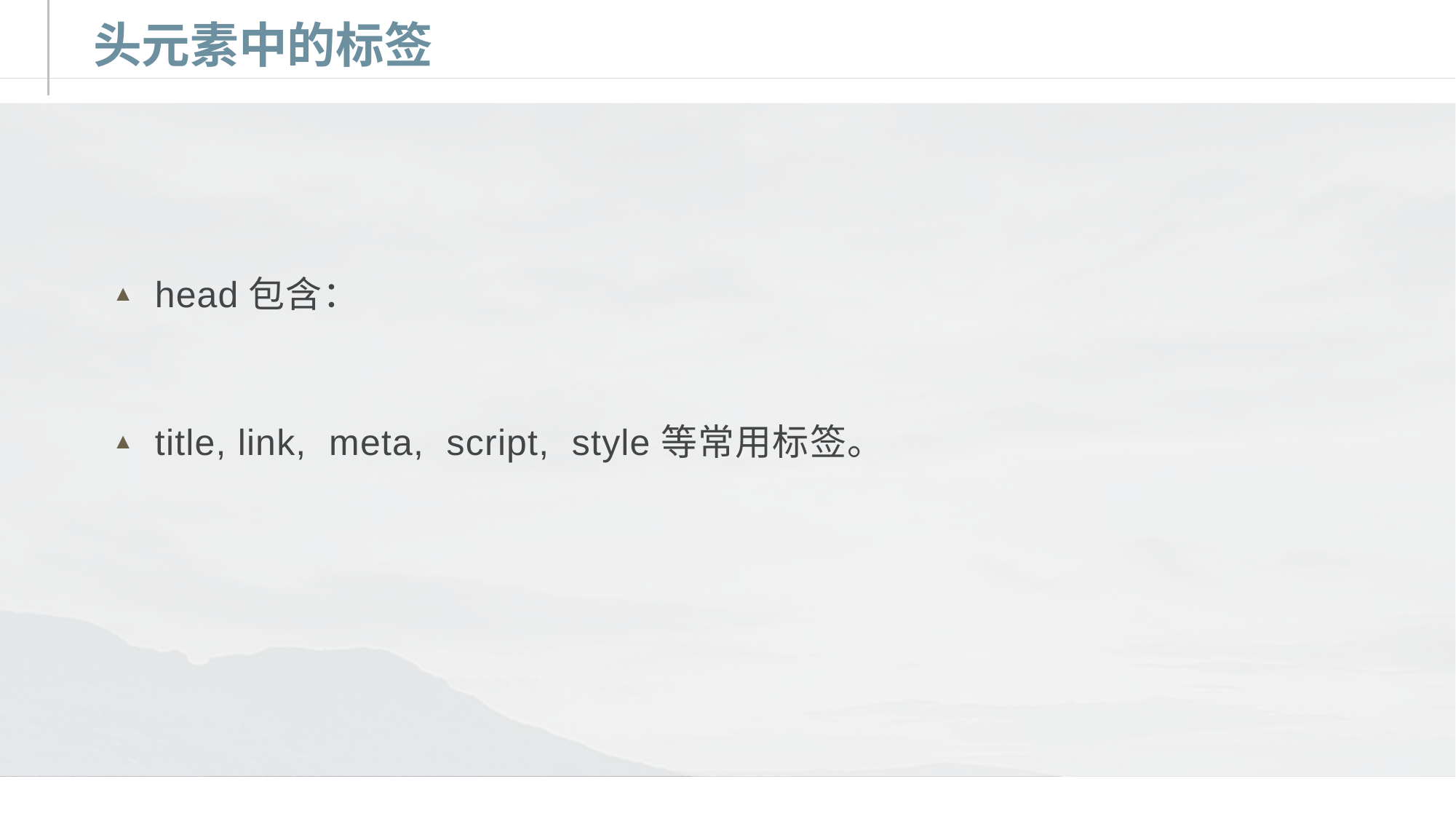

# 头元素中的标签

head包含：

title, link,  meta,  script,  style等常用标签。